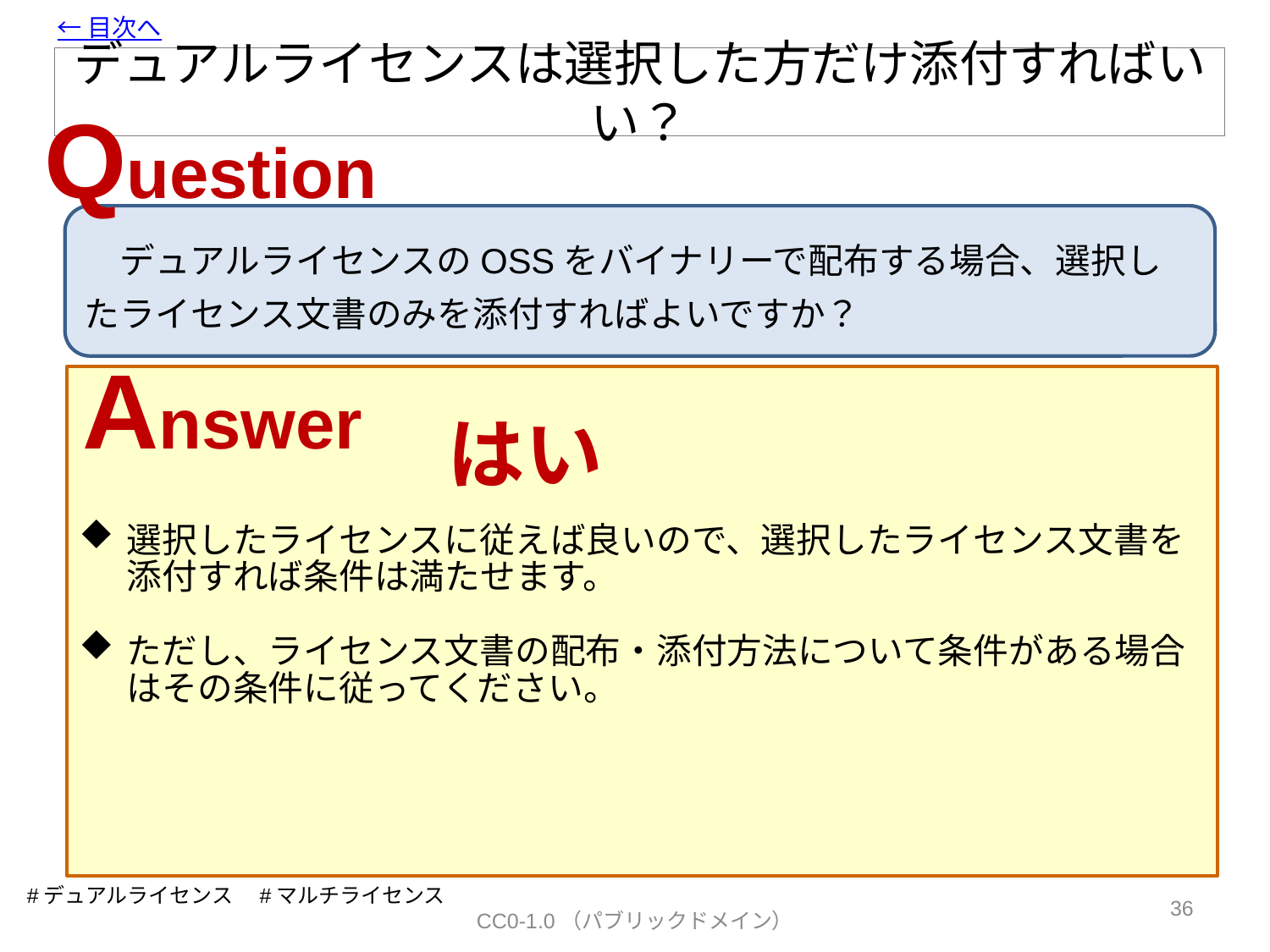

← 目次へ
# デュアルライセンスは選択した方だけ添付すればいい？
Question
　デュアルライセンスのOSSをバイナリーで配布する場合、選択したライセンス文書のみを添付すればよいですか？
Answer

はい
選択したライセンスに従えば良いので、選択したライセンス文書を添付すれば条件は満たせます。

ただし、ライセンス文書の配布・添付方法について条件がある場合はその条件に従ってください。

#デュアルライセンス　#マルチライセンス
36
CC0-1.0（パブリックドメイン）